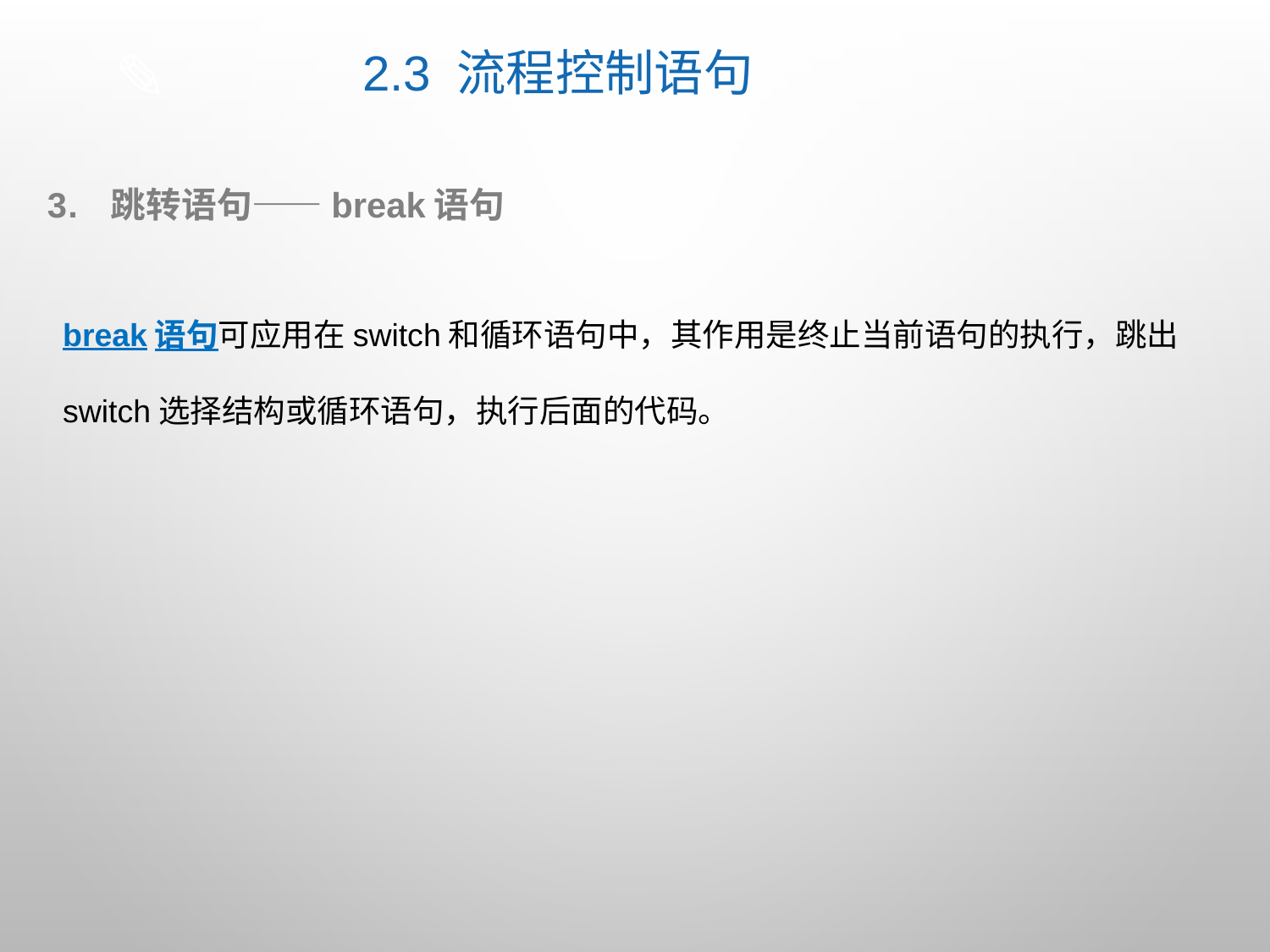

# 2.3 流程控制语句
跳转语句——break语句
break语句可应用在switch和循环语句中，其作用是终止当前语句的执行，跳出switch选择结构或循环语句，执行后面的代码。